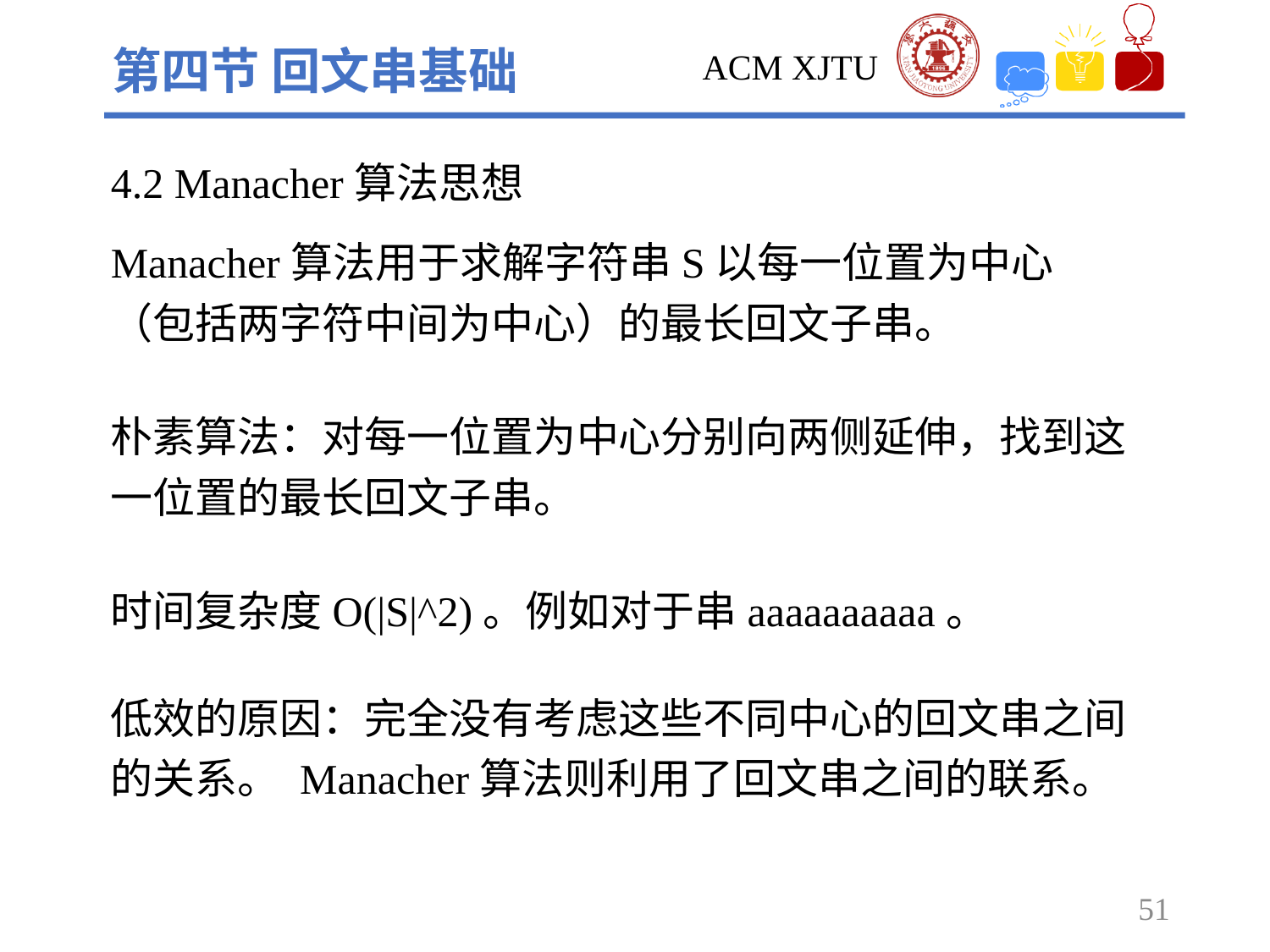

第四节 回文串基础
4.2 Manacher算法思想
Manacher算法用于求解字符串S以每一位置为中心（包括两字符中间为中心）的最长回文子串。
朴素算法：对每一位置为中心分别向两侧延伸，找到这一位置的最长回文子串。
时间复杂度O(|S|^2)。例如对于串aaaaaaaaaa。
低效的原因：完全没有考虑这些不同中心的回文串之间的关系。 Manacher算法则利用了回文串之间的联系。
51